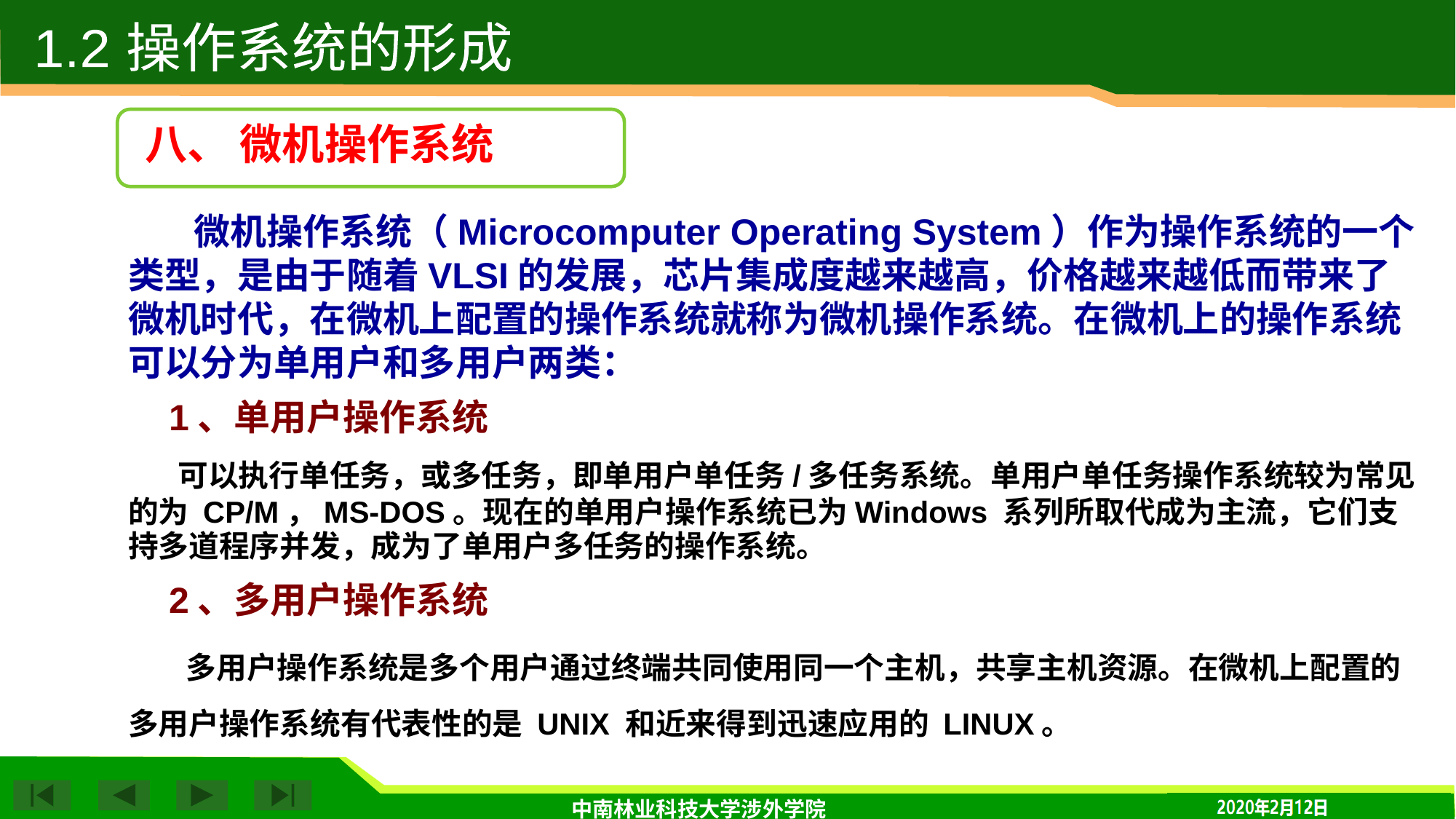

1.2 操作系统的形成

八、 微机操作系统

       微机操作系统（Microcomputer Operating System）作为操作系统的一个类型，是由于随着VLSI的发展，芯片集成度越来越高，价格越来越低而带来了微机时代，在微机上配置的操作系统就称为微机操作系统。在微机上的操作系统可以分为单用户和多用户两类：
    1、单用户操作系统
     可以执行单任务，或多任务，即单用户单任务/多任务系统。单用户单任务操作系统较为常见的为 CP/M，MS-DOS。现在的单用户操作系统已为Windows 系列所取代成为主流，它们支持多道程序并发，成为了单用户多任务的操作系统。
    2、多用户操作系统
      多用户操作系统是多个用户通过终端共同使用同一个主机，共享主机资源。在微机上配置的多用户操作系统有代表性的是 UNIX 和近来得到迅速应用的 LINUX。